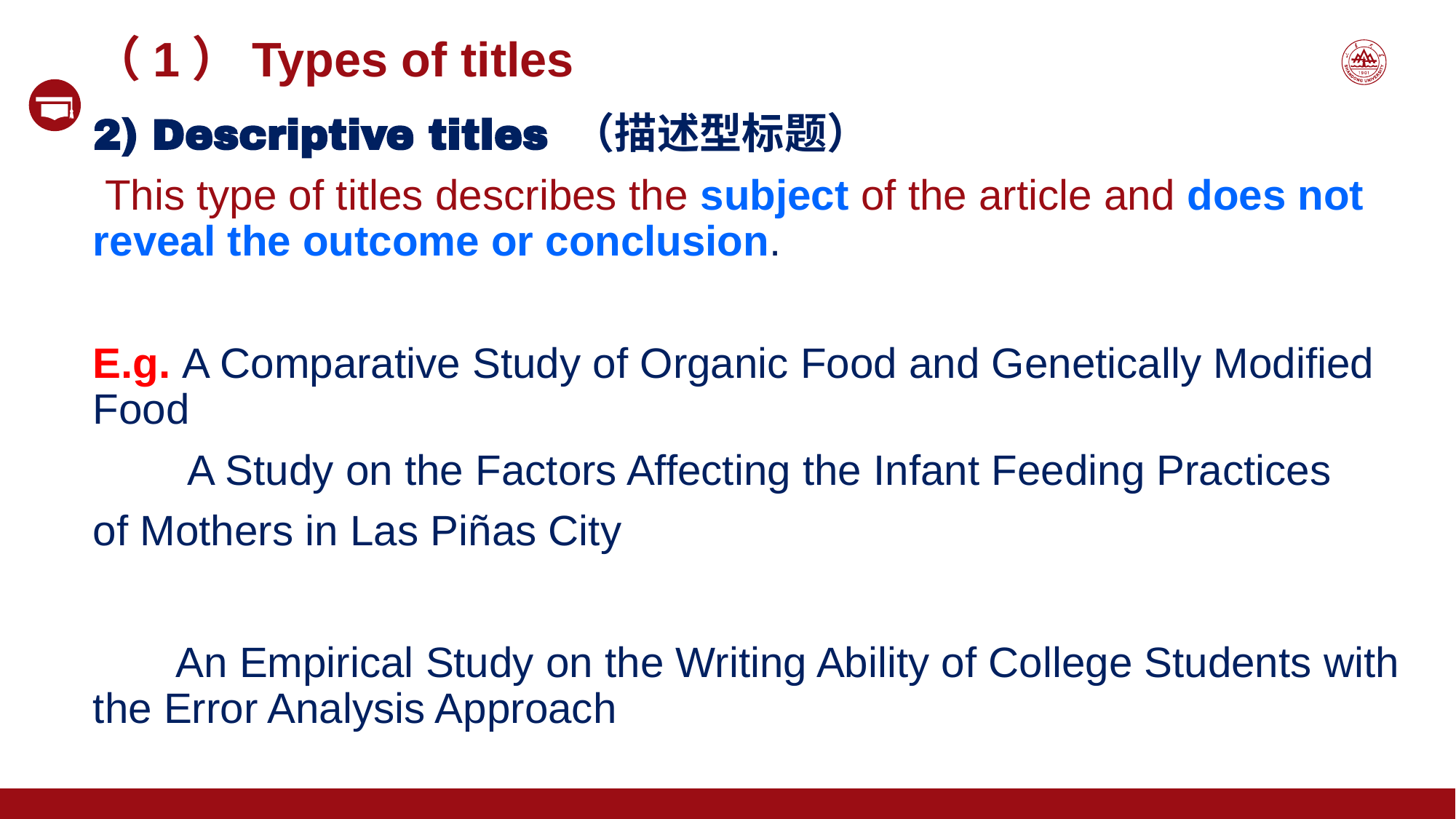

（1）Types of titles

2) Descriptive titles （描述型标题）
 This type of titles describes the subject of the article and does not reveal the outcome or conclusion.

E.g. A Comparative Study of Organic Food and Genetically Modified Food
        A Study on the Factors Affecting the Infant Feeding Practices
of Mothers in Las Piñas City       An Error analysis of English writing through Korean college student's English compositions
       An Empirical Study on the Writing Ability of College Students with the Error Analysis Approach